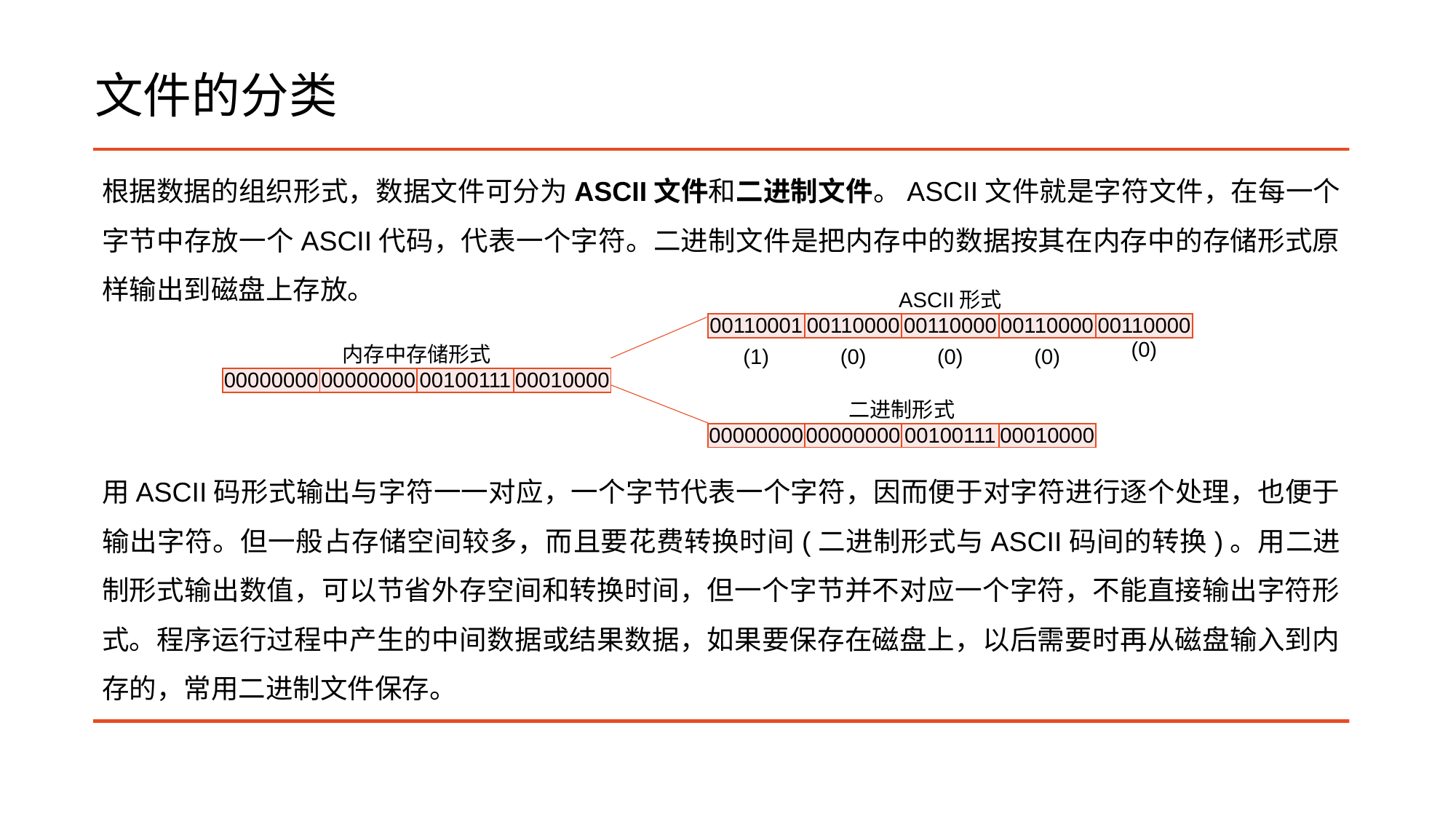

# 文件的分类
根据数据的组织形式，数据文件可分为ASCII文件和二进制文件。ASCII文件就是字符文件，在每一个字节中存放一个ASCII代码，代表一个字符。二进制文件是把内存中的数据按其在内存中的存储形式原样输出到磁盘上存放。

用ASCII码形式输出与字符一一对应，一个字节代表一个字符，因而便于对字符进行逐个处理，也便于输出字符。但一般占存储空间较多，而且要花费转换时间(二进制形式与ASCII码间的转换)。用二进制形式输出数值，可以节省外存空间和转换时间，但一个字节并不对应一个字符，不能直接输出字符形式。程序运行过程中产生的中间数据或结果数据，如果要保存在磁盘上，以后需要时再从磁盘输入到内存的，常用二进制文件保存。
|  |  |  |  |  | ASCII形式 |  |  |  |  |
| --- | --- | --- | --- | --- | --- | --- | --- | --- | --- |
|  |  |  |  |  | 00110001 | 00110000 | 00110000 | 00110000 | 00110000 |
| 内存中存储形式 |  |  |  |  | (1) | (0) | (0) | (0) | (0) |
| 00000000 | 00000000 | 00100111 | 00010000 |  |  |  |  |  |  |
|  |  |  |  |  | 二进制形式 |  |  |  |  |
|  |  |  |  |  | 00000000 | 00000000 | 00100111 | 00010000 |  |